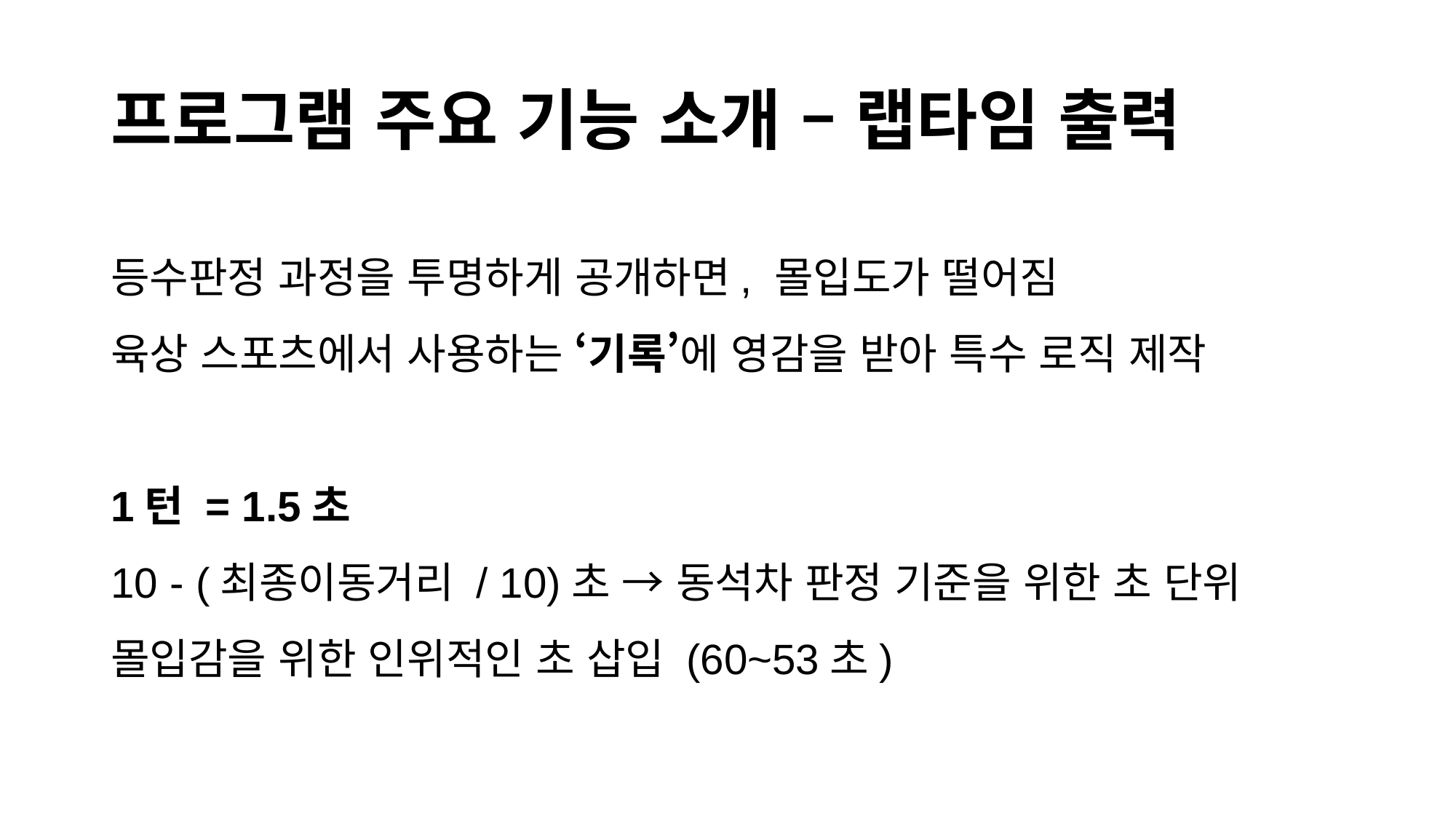

# 프로그램 주요 기능 소개 – 랩타임 출력
등수판정 과정을 투명하게 공개하면, 몰입도가 떨어짐
육상 스포츠에서 사용하는 ‘기록’에 영감을 받아 특수 로직 제작

1턴 = 1.5초
10 - (최종이동거리 / 10)초 → 동석차 판정 기준을 위한 초 단위
몰입감을 위한 인위적인 초 삽입 (60~53초)